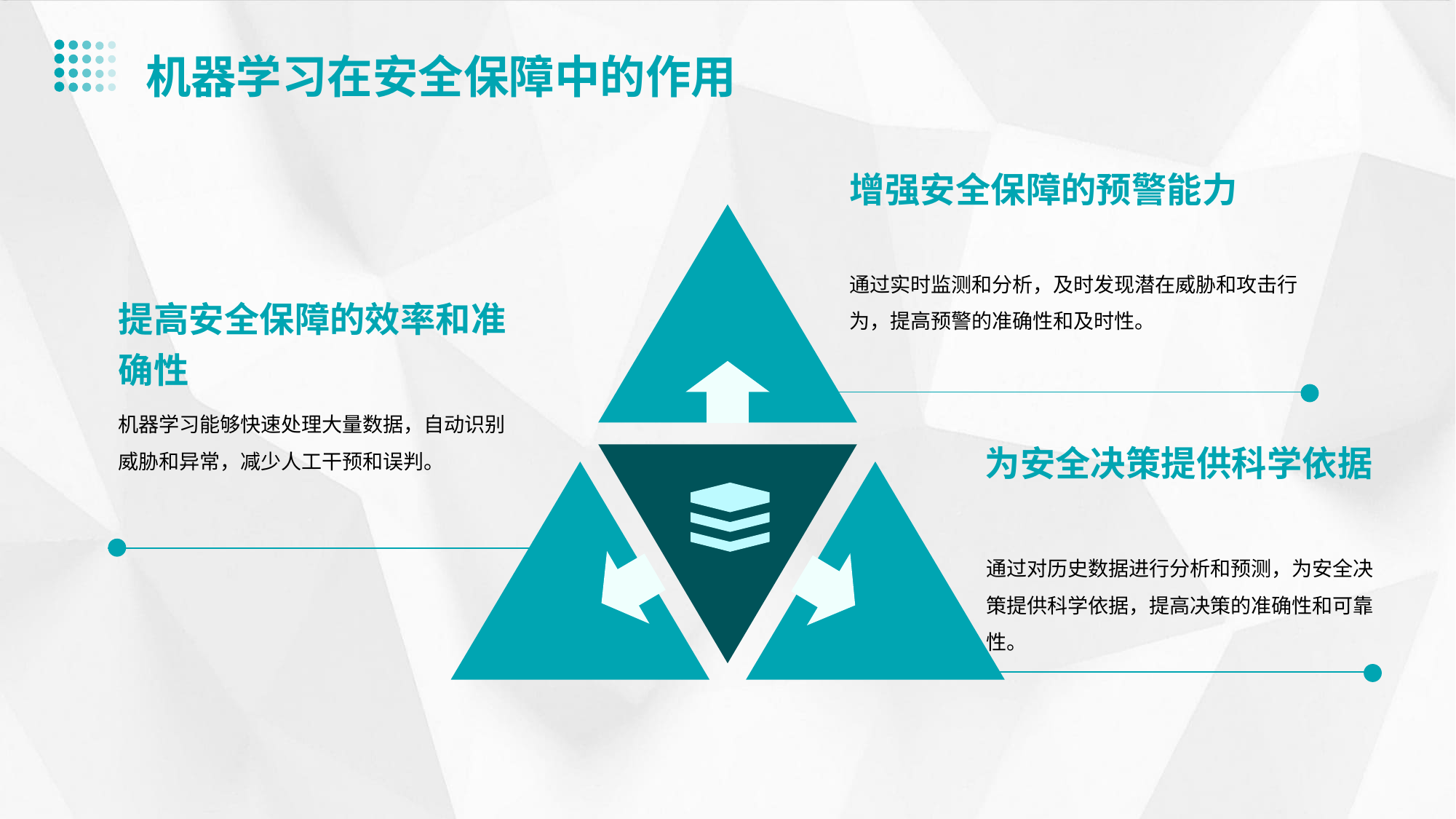

机器学习在安全保障中的作用

增强安全保障的预警能力

通过实时监测和分析，及时发现潜在威胁和攻击行为，提高预警的准确性和及时性。
提高安全保障的效率和准确性

机器学习能够快速处理大量数据，自动识别威胁和异常，减少人工干预和误判。
为安全决策提供科学依据

通过对历史数据进行分析和预测，为安全决策提供科学依据，提高决策的准确性和可靠性。